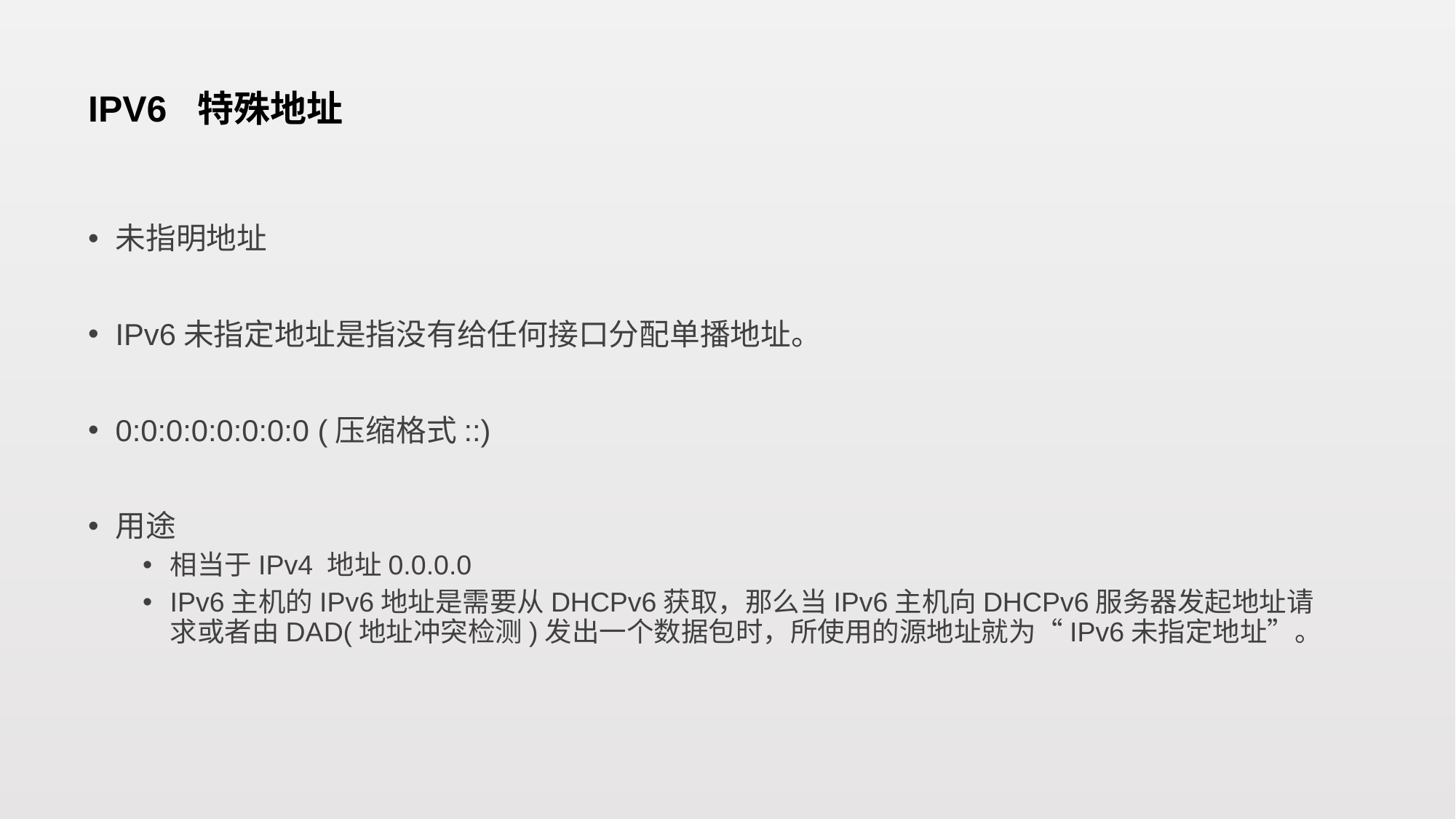

# IPV6	特殊地址
未指明地址

IPv6未指定地址是指没有给任何接口分配单播地址。

0:0:0:0:0:0:0:0 (压缩格式::)

用途
相当于IPv4 地址0.0.0.0
IPv6主机的IPv6地址是需要从DHCPv6获取，那么当IPv6主机向DHCPv6服务器发起地址请求或者由DAD(地址冲突检测)发出一个数据包时，所使用的源地址就为“IPv6未指定地址”。